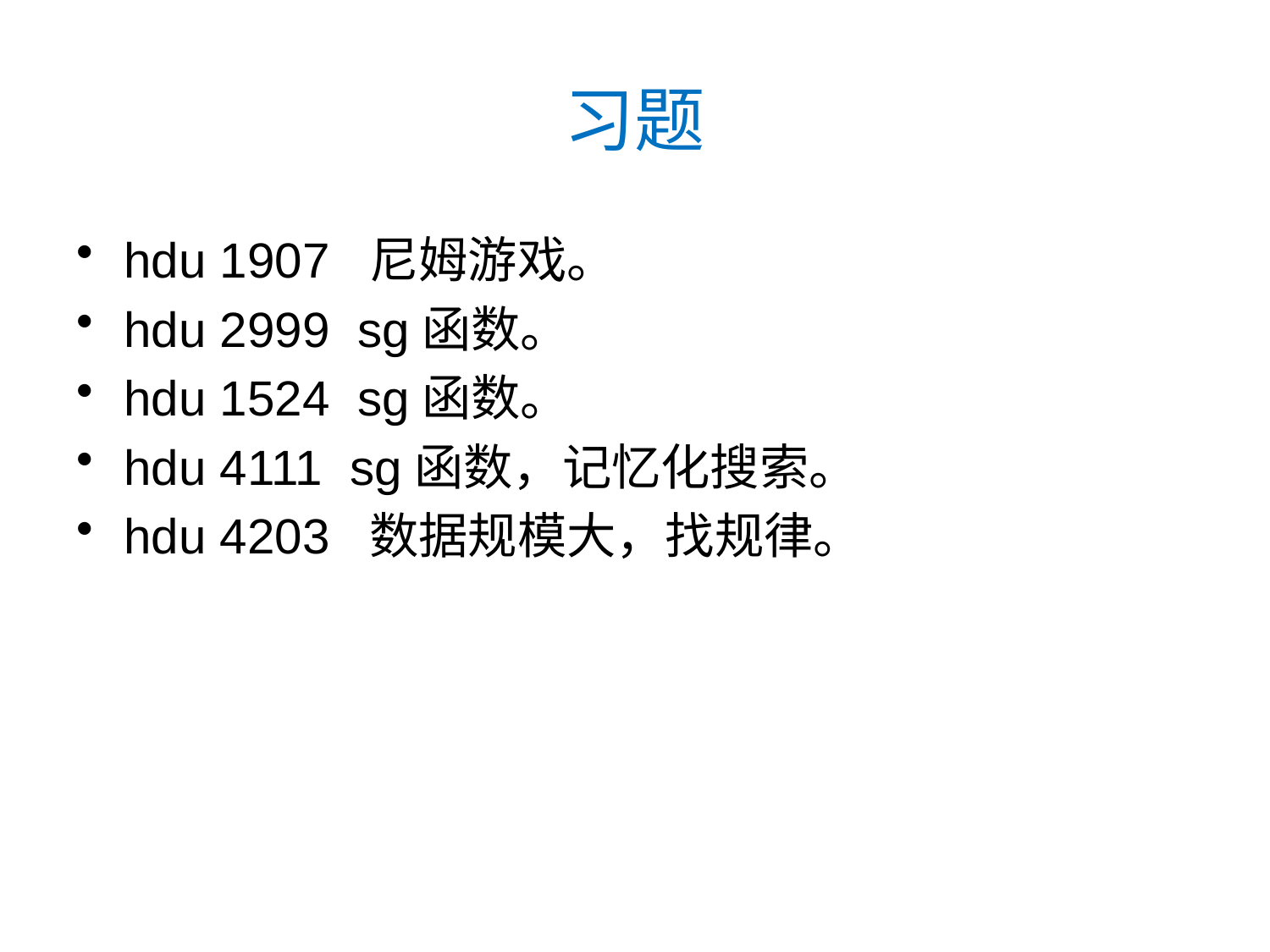

# 习题
hdu 1907  尼姆游戏。
hdu 2999  sg函数。
hdu 1524  sg函数。
hdu 4111  sg函数，记忆化搜索。
hdu 4203  数据规模大，找规律。